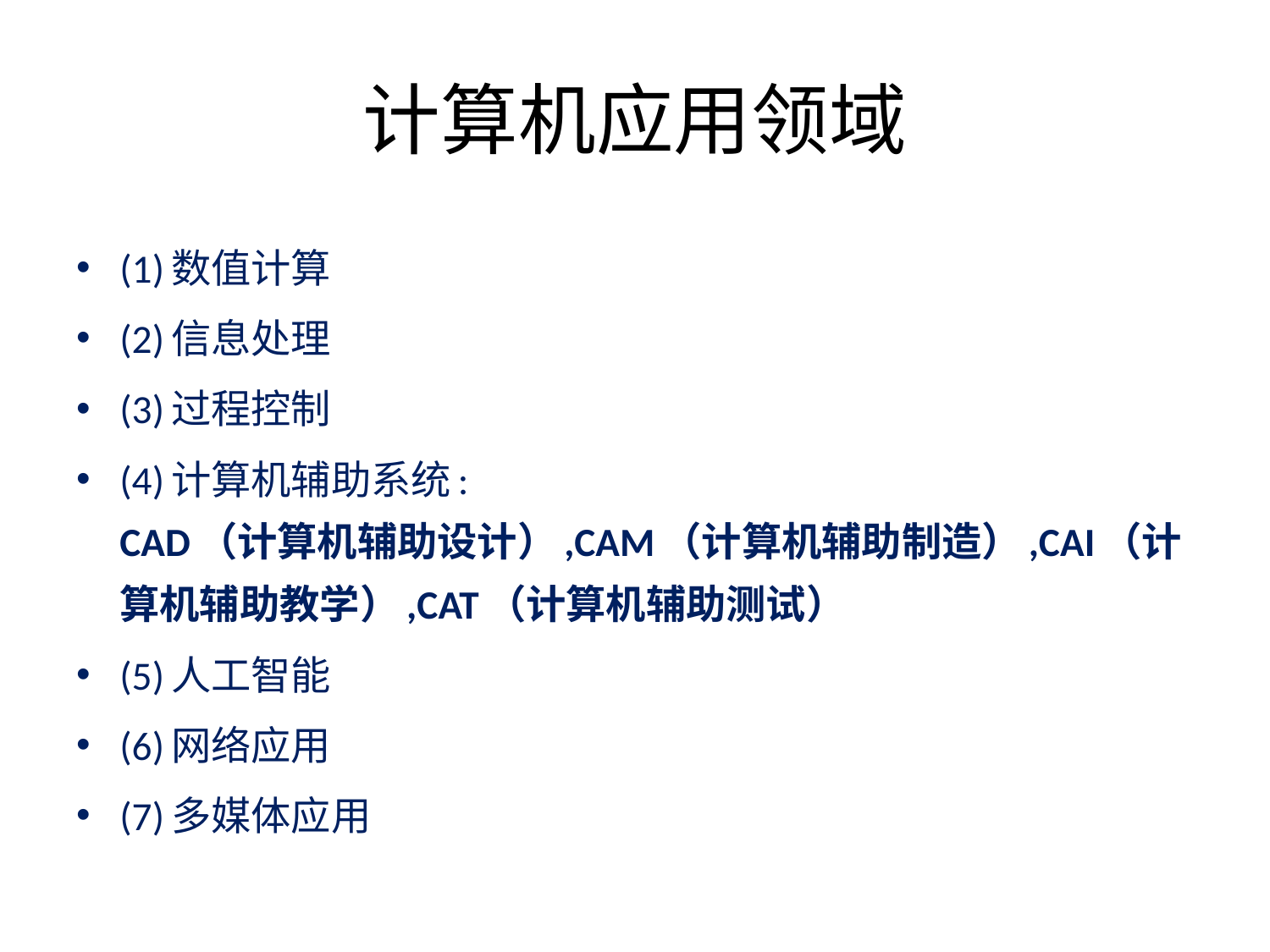

# 计算机应用领域
(1)数值计算
(2)信息处理
(3)过程控制
(4)计算机辅助系统:
CAD（计算机辅助设计）,CAM（计算机辅助制造）,CAI（计算机辅助教学）,CAT（计算机辅助测试）
(5)人工智能
(6)网络应用
(7)多媒体应用